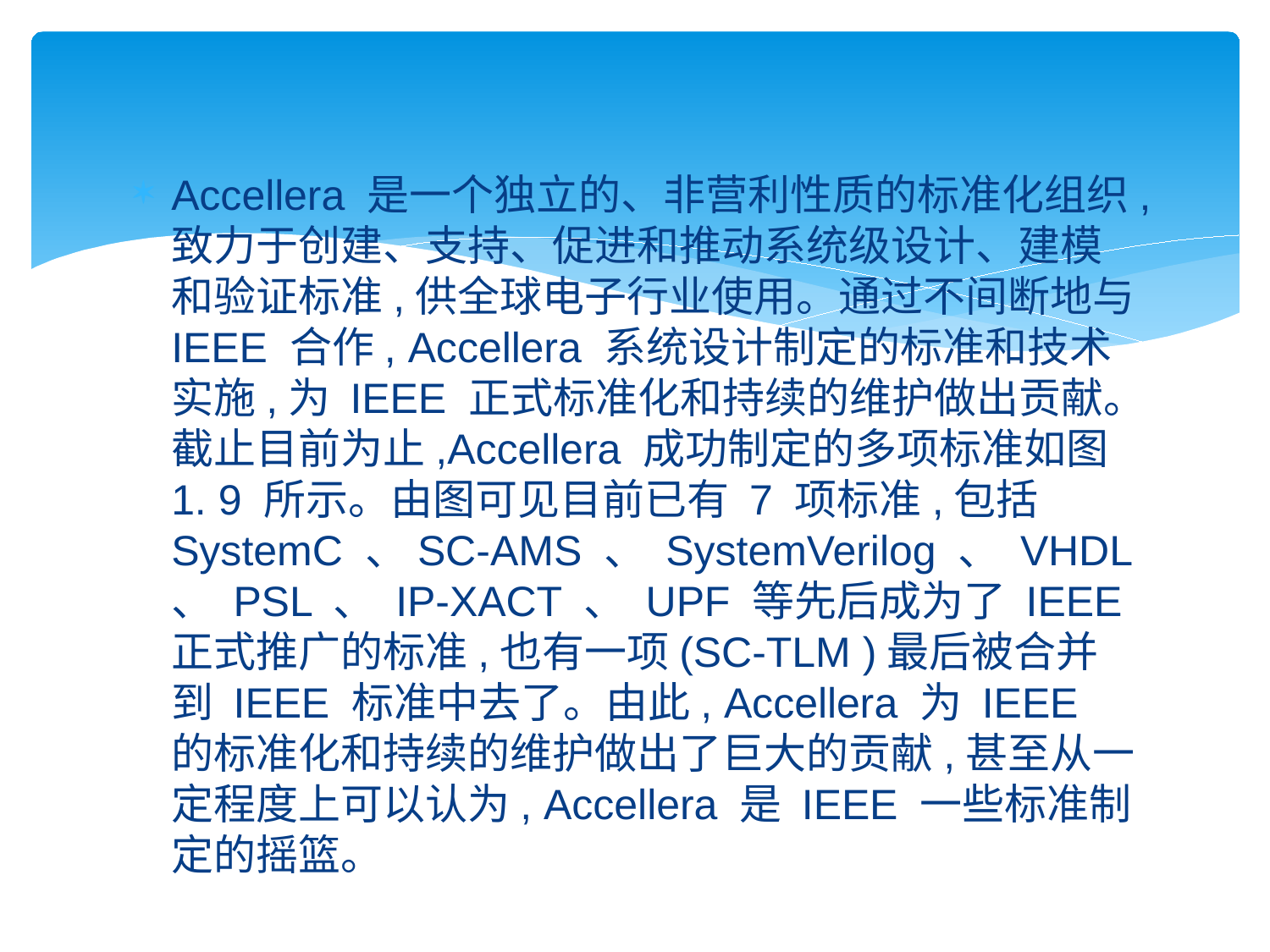

#
Accellera 是一个独立的、非营利性质的标准化组织,致力于创建、支持、促进和推动系统级设计、建模和验证标准,供全球电子行业使用。通过不间断地与 IEEE 合作, Accellera 系统设计制定的标准和技术实施,为 IEEE 正式标准化和持续的维护做出贡献。截止目前为止,Accellera 成功制定的多项标准如图 1. 9 所示。由图可见目前已有 7 项标准,包括 SystemC 、SC-AMS 、 SystemVerilog 、 VHDL 、 PSL 、 IP-XACT 、 UPF 等先后成为了 IEEE 正式推广的标准,也有一项(SC-TLM )最后被合并到 IEEE 标准中去了。由此, Accellera 为 IEEE 的标准化和持续的维护做出了巨大的贡献,甚至从一定程度上可以认为, Accellera 是 IEEE 一些标准制定的摇篮。